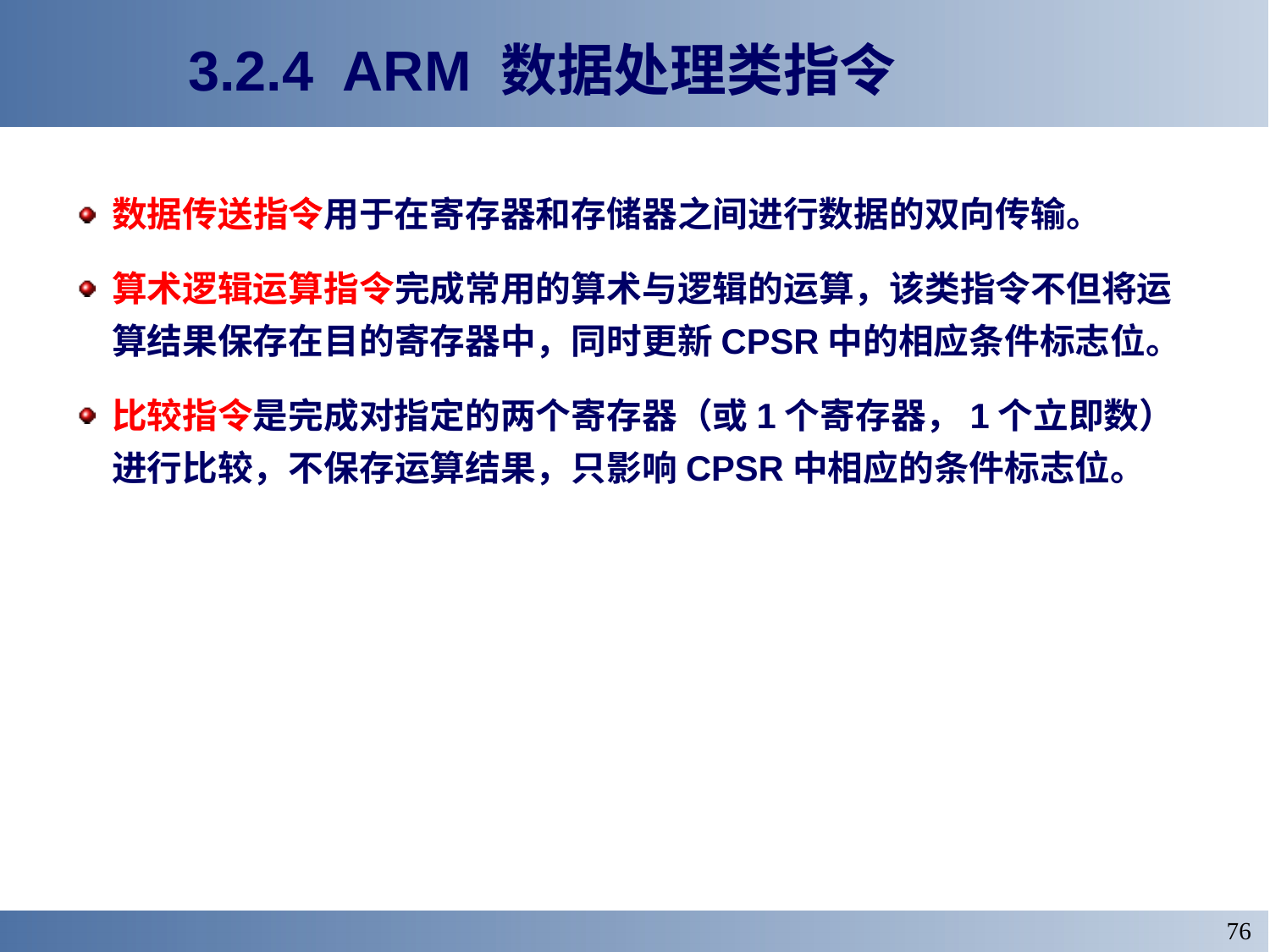

# 3.2.4  ARM 数据处理类指令
数据传送指令用于在寄存器和存储器之间进行数据的双向传输。
算术逻辑运算指令完成常用的算术与逻辑的运算，该类指令不但将运算结果保存在目的寄存器中，同时更新CPSR中的相应条件标志位。
比较指令是完成对指定的两个寄存器（或1个寄存器，1个立即数）进行比较，不保存运算结果，只影响CPSR中相应的条件标志位。